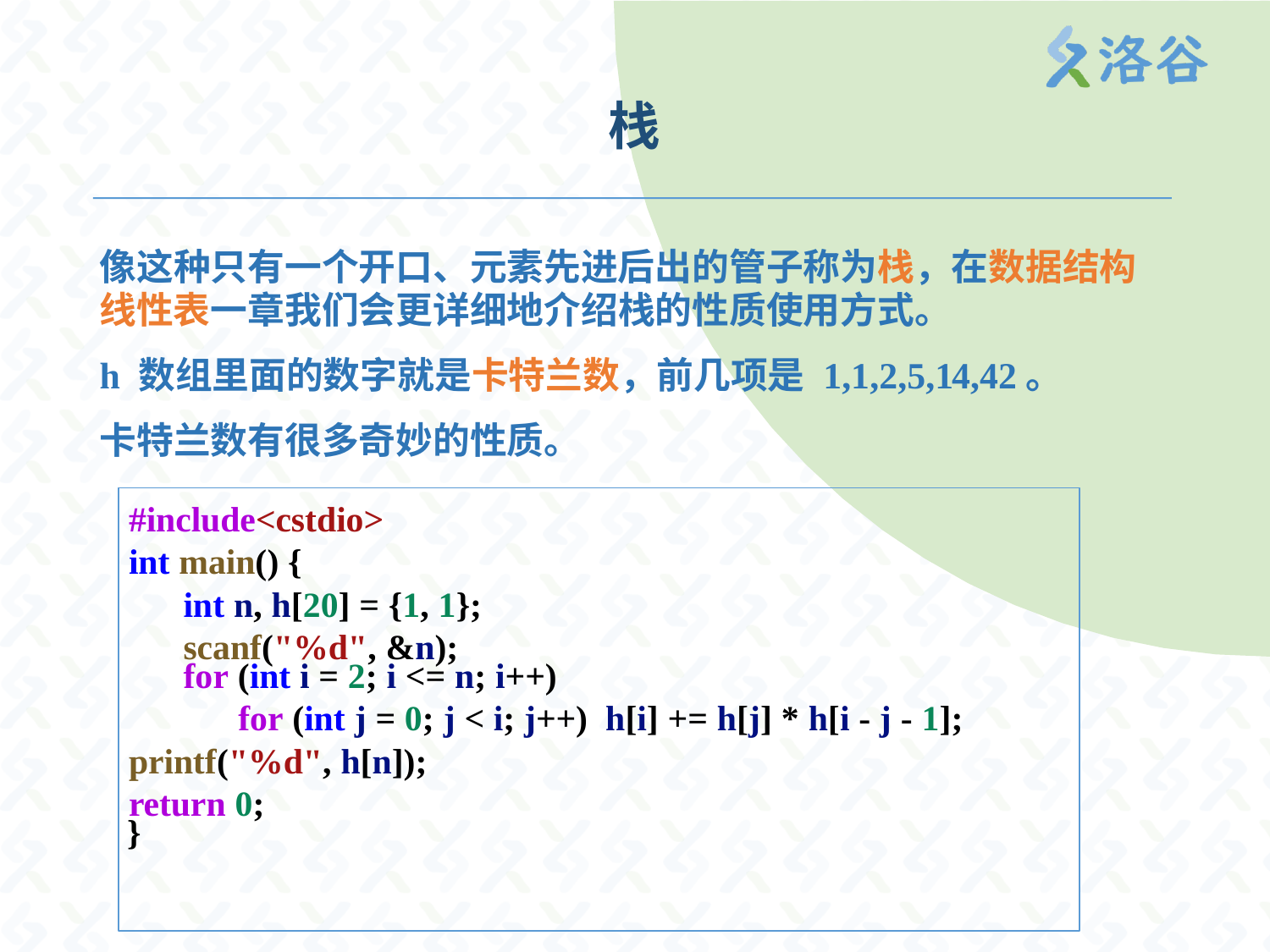

栈

像这种只有一个开口、元素先进后出的管子称为栈，在数据结构
线性表一章我们会更详细地介绍栈的性质使用方式。

h 数组里面的数字就是卡特兰数，前几项是 1,1,2,5,14,42。

卡特兰数有很多奇妙的性质。

#include<cstdio>
int main() {
int n, h[20] = {1, 1};
scanf("%d", &n);
for (int i = 2; i <= n; i++)
for (int j = 0; j < i; j++)  h[i] += h[j] * h[i - j - 1];
printf("%d", h[n]);
return 0;
}